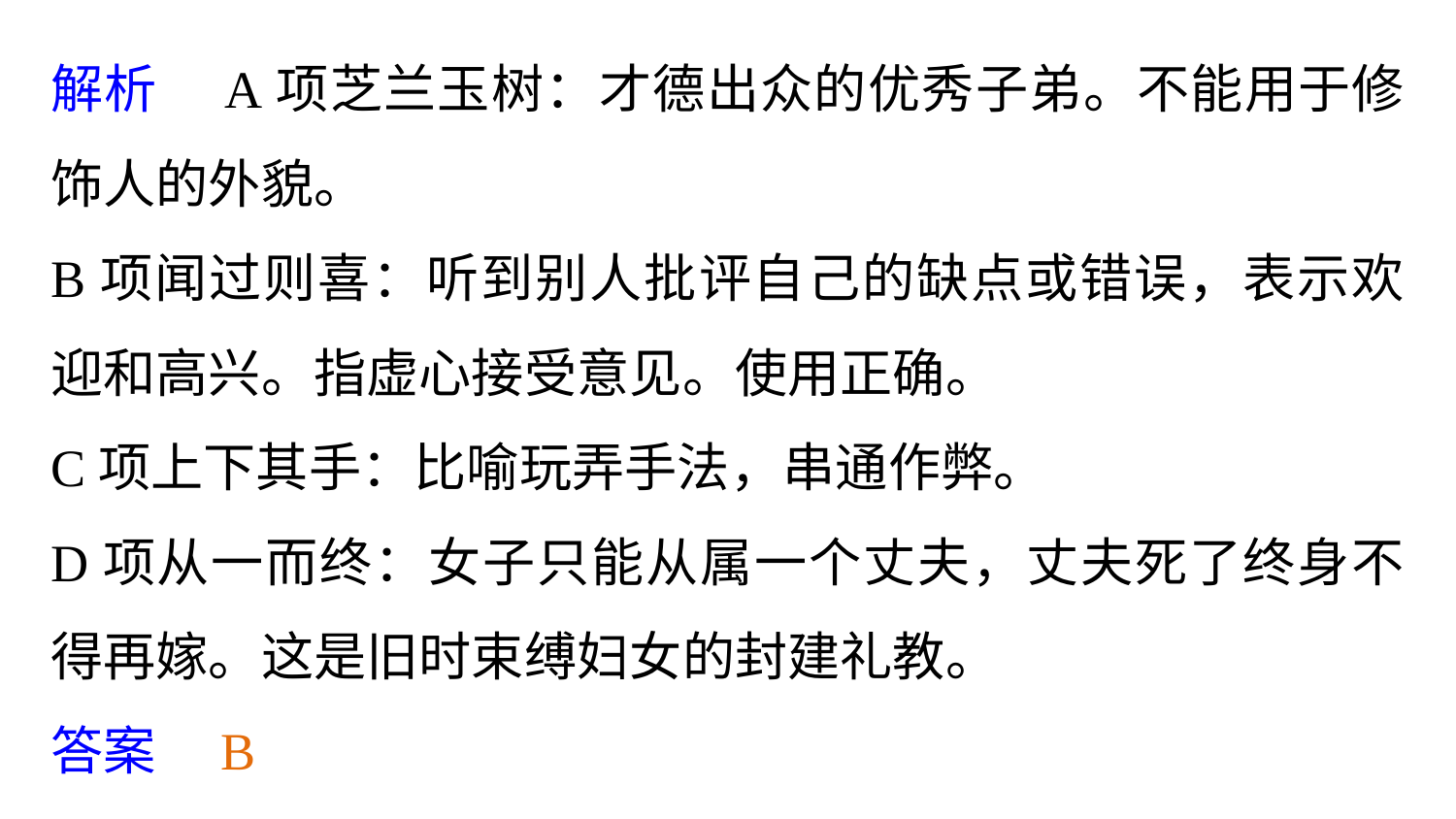

解析　A项芝兰玉树：才德出众的优秀子弟。不能用于修饰人的外貌。
B项闻过则喜：听到别人批评自己的缺点或错误，表示欢迎和高兴。指虚心接受意见。使用正确。
C项上下其手：比喻玩弄手法，串通作弊。
D项从一而终：女子只能从属一个丈夫，丈夫死了终身不得再嫁。这是旧时束缚妇女的封建礼教。
答案　B